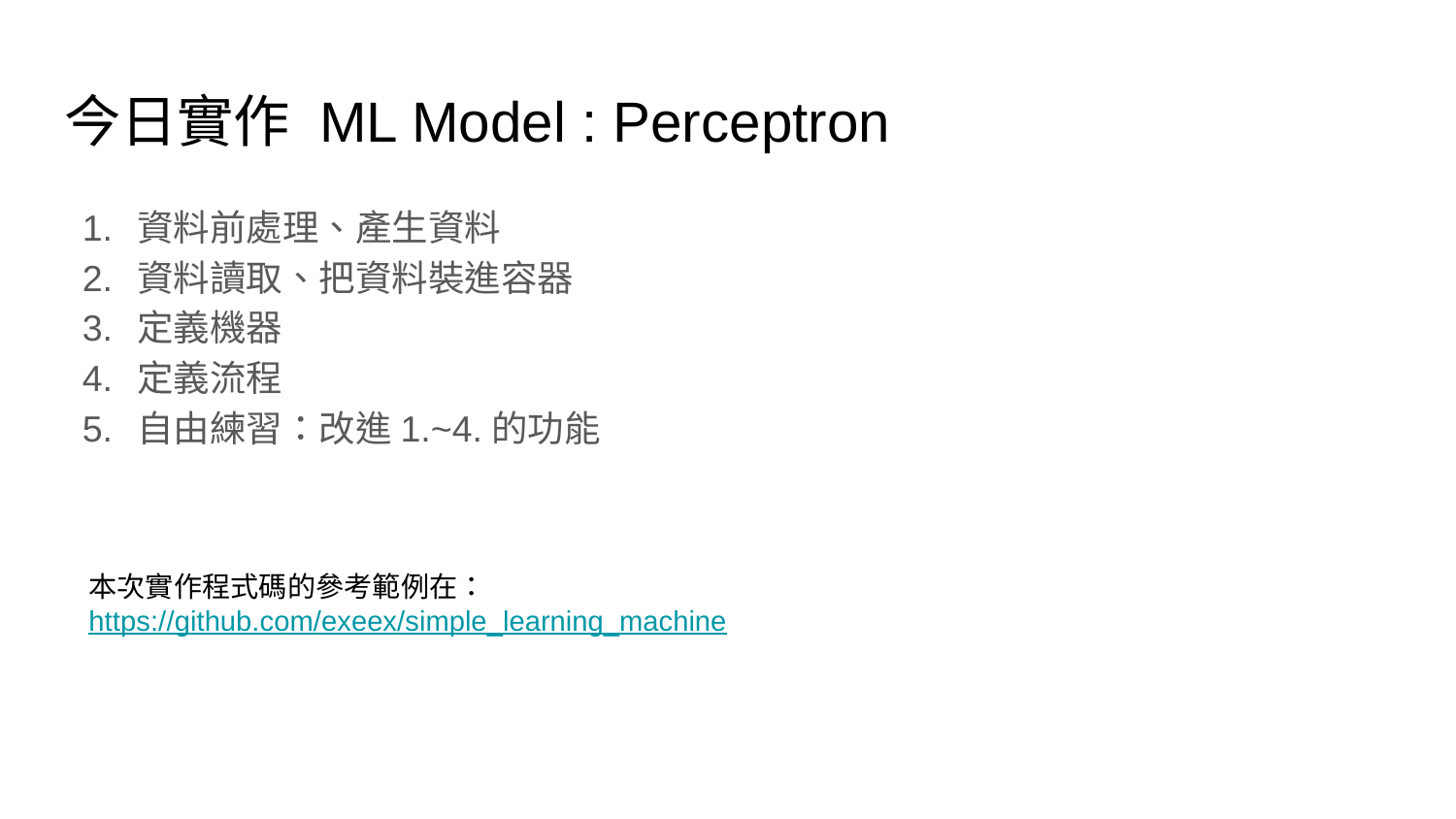

# 今日實作 ML Model : Perceptron
資料前處理、產生資料
資料讀取、把資料裝進容器
定義機器
定義流程
自由練習：改進1.~4.的功能
本次實作程式碼的參考範例在：
https://github.com/exeex/simple_learning_machine